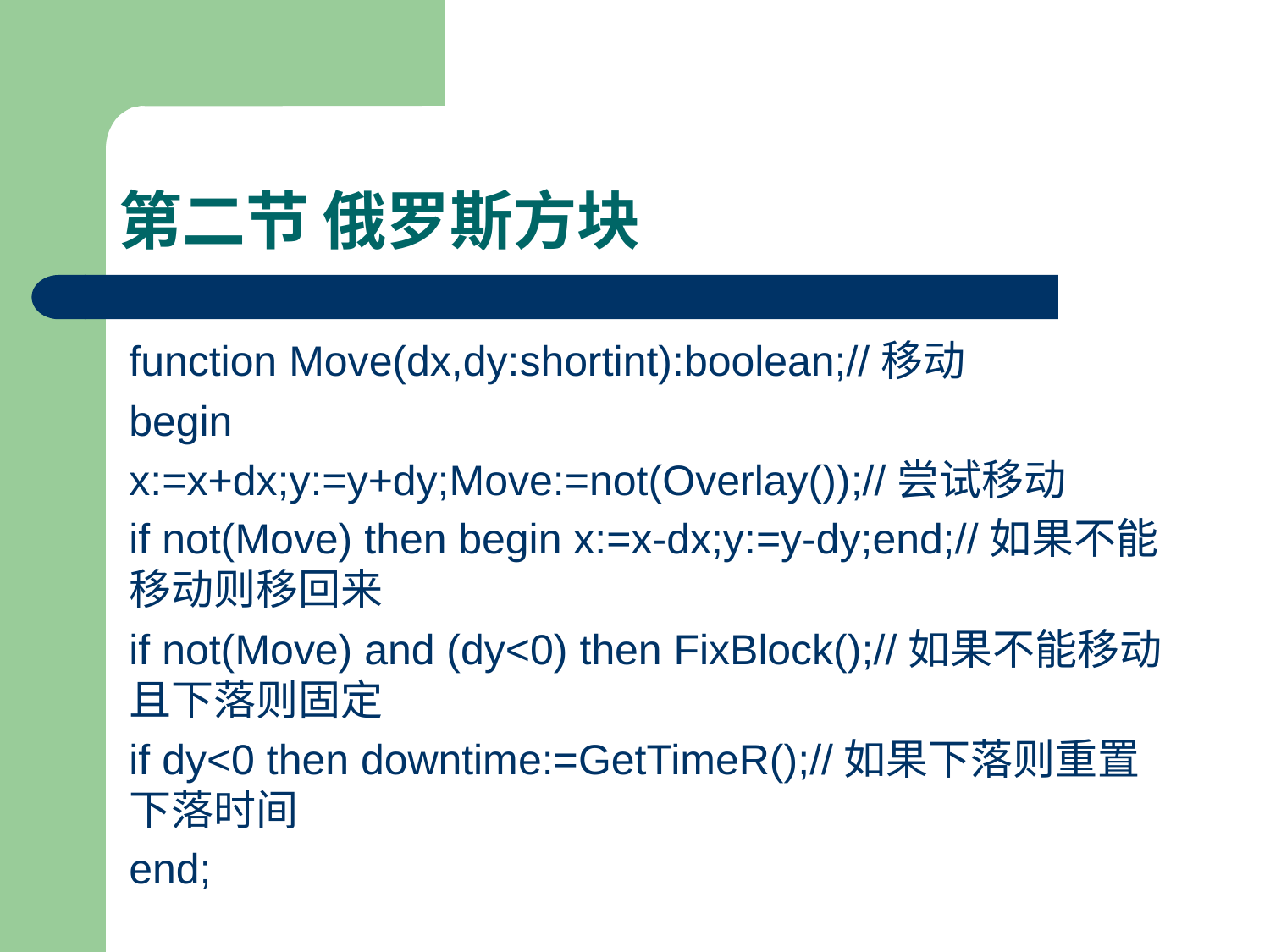

# 第二节 俄罗斯方块
function Move(dx,dy:shortint):boolean;//移动
begin
x:=x+dx;y:=y+dy;Move:=not(Overlay());//尝试移动
if not(Move) then begin x:=x-dx;y:=y-dy;end;//如果不能移动则移回来
if not(Move) and (dy<0) then FixBlock();//如果不能移动且下落则固定
if dy<0 then downtime:=GetTimeR();//如果下落则重置下落时间
end;